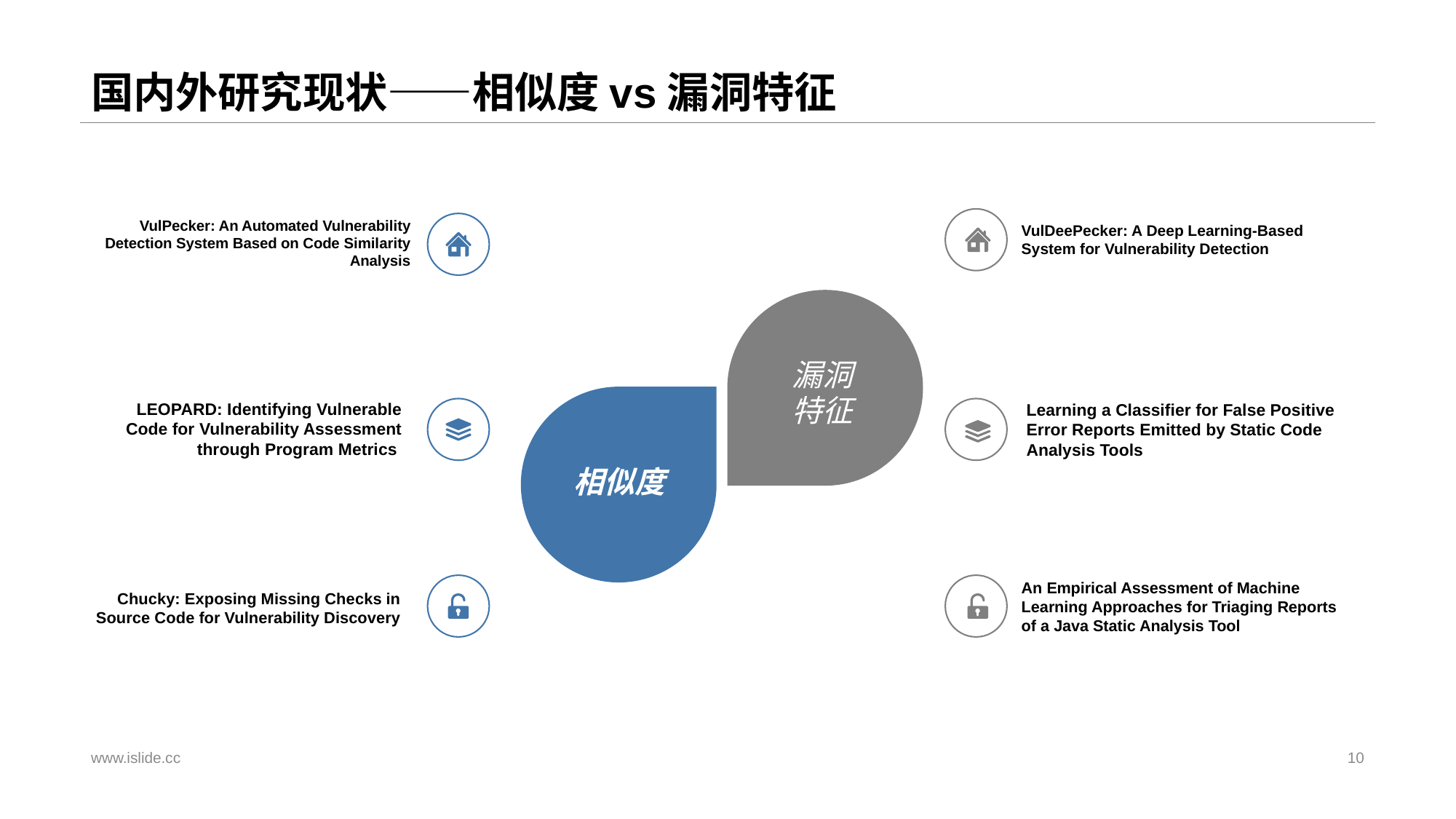

# 国内外研究现状——相似度vs漏洞特征

VulPecker: An Automated Vulnerability Detection System Based on Code Similarity Analysis

VulDeePecker: A Deep Learning-Based System for Vulnerability Detection

漏洞
特征

相似度
LEOPARD: Identifying Vulnerable Code for Vulnerability Assessment through Program Metrics

Learning a Classifier for False Positive Error Reports Emitted by Static Code Analysis Tools

An Empirical Assessment of Machine Learning Approaches for Triaging Reports of a Java Static Analysis Tool

Chucky: Exposing Missing Checks in Source Code for Vulnerability Discovery

www.islide.cc
10